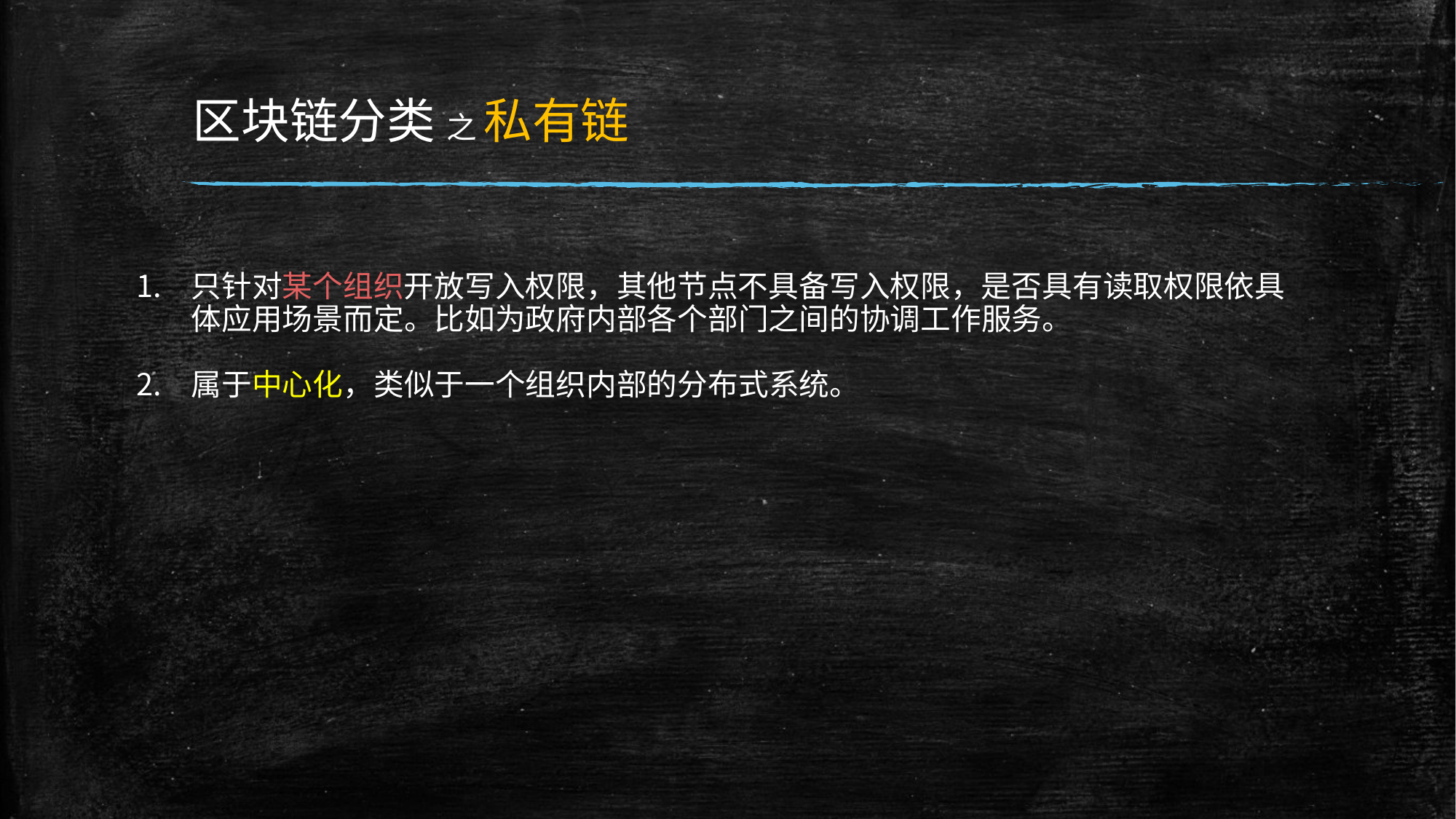

# 区块链分类 之 私有链
只针对某个组织开放写入权限，其他节点不具备写入权限，是否具有读取权限依具体应用场景而定。比如为政府内部各个部门之间的协调工作服务。

属于中心化，类似于一个组织内部的分布式系统。